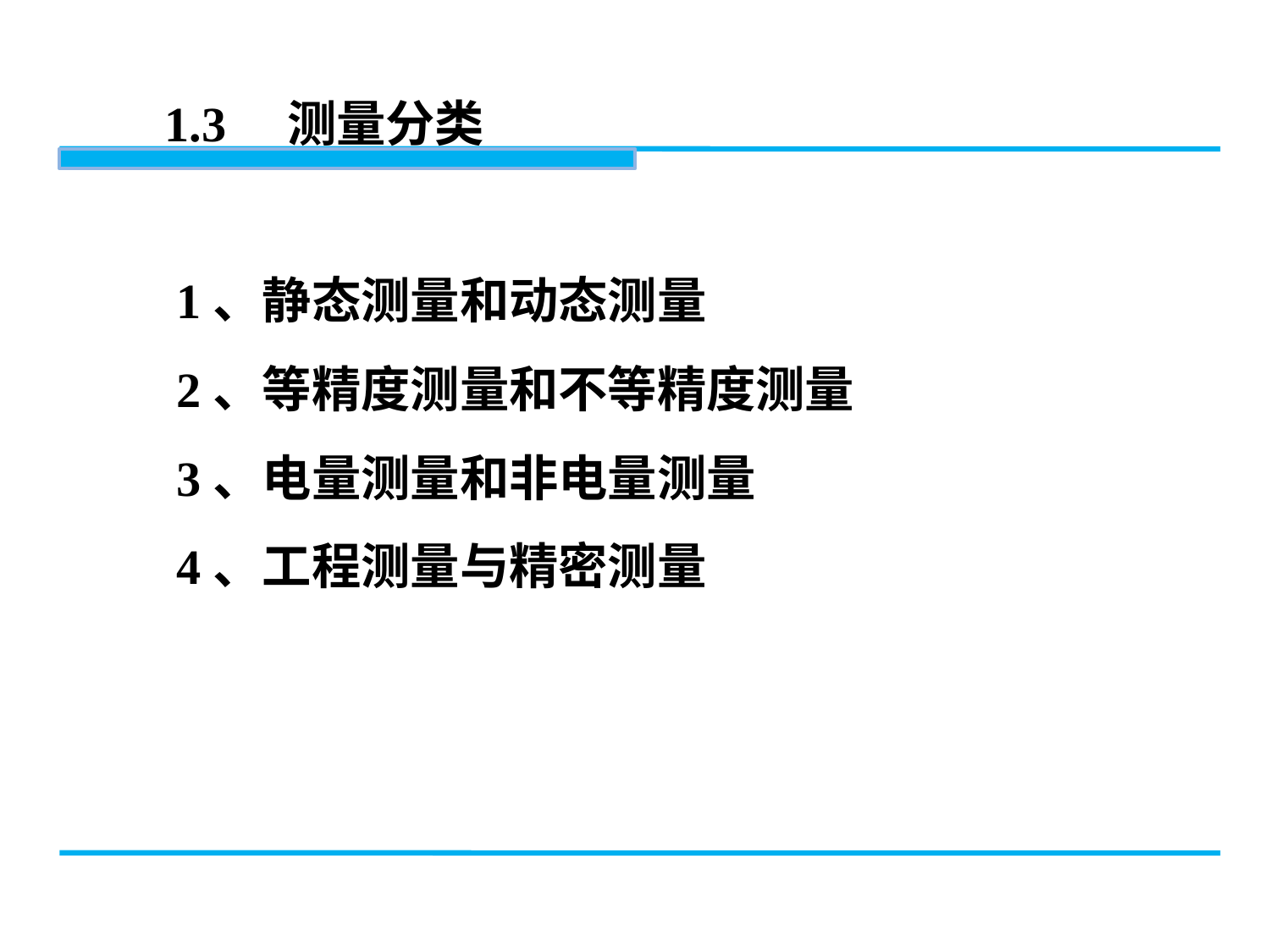

1.3    测量分类

    1、静态测量和动态测量
    2、等精度测量和不等精度测量
    3、电量测量和非电量测量
    4、工程测量与精密测量